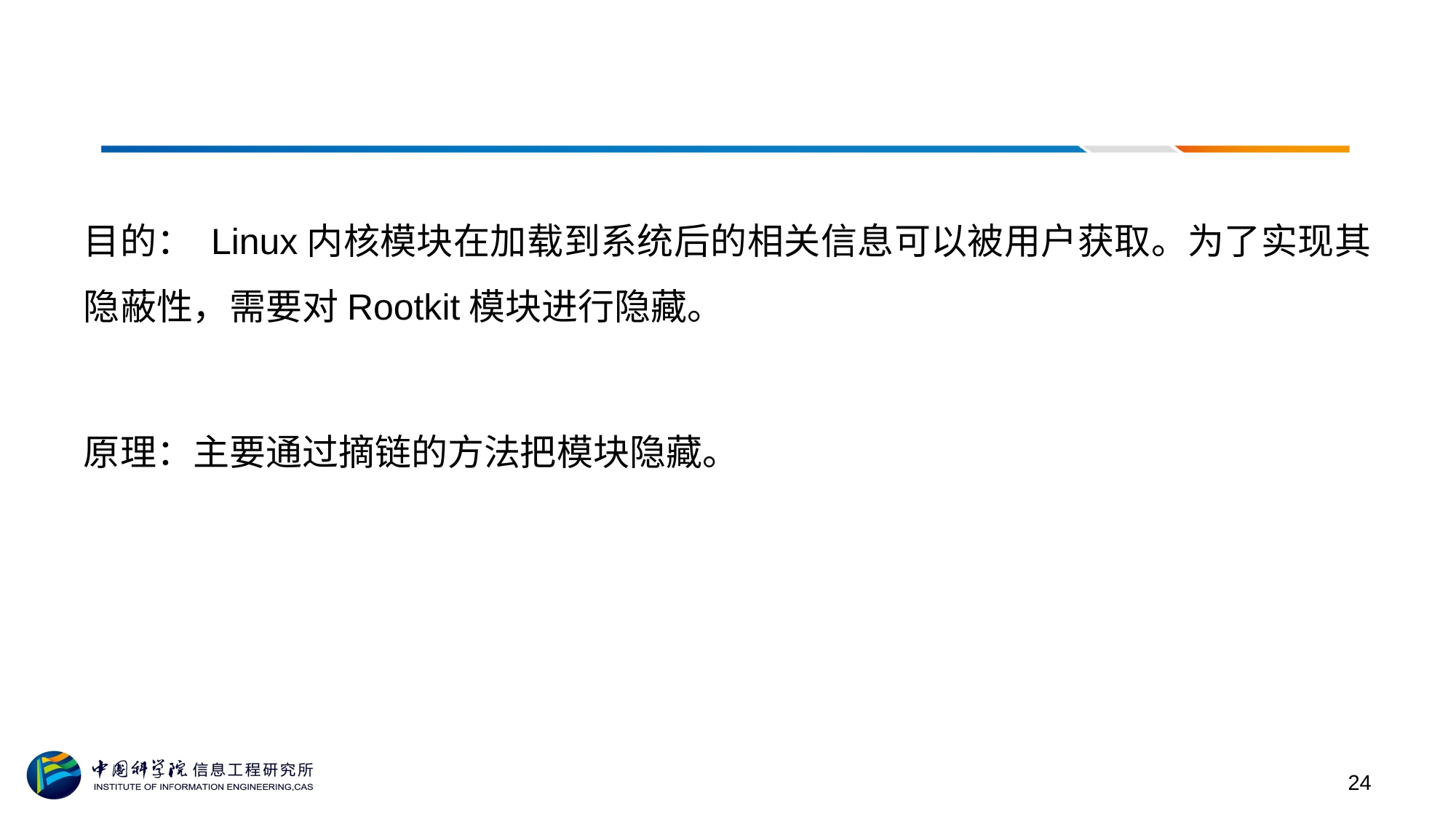

# 隐藏模块
目的： Linux内核模块在加载到系统后的相关信息可以被用户获取。为了实现其隐蔽性，需要对Rootkit模块进行隐藏。

原理：主要通过摘链的方法把模块隐藏。
24